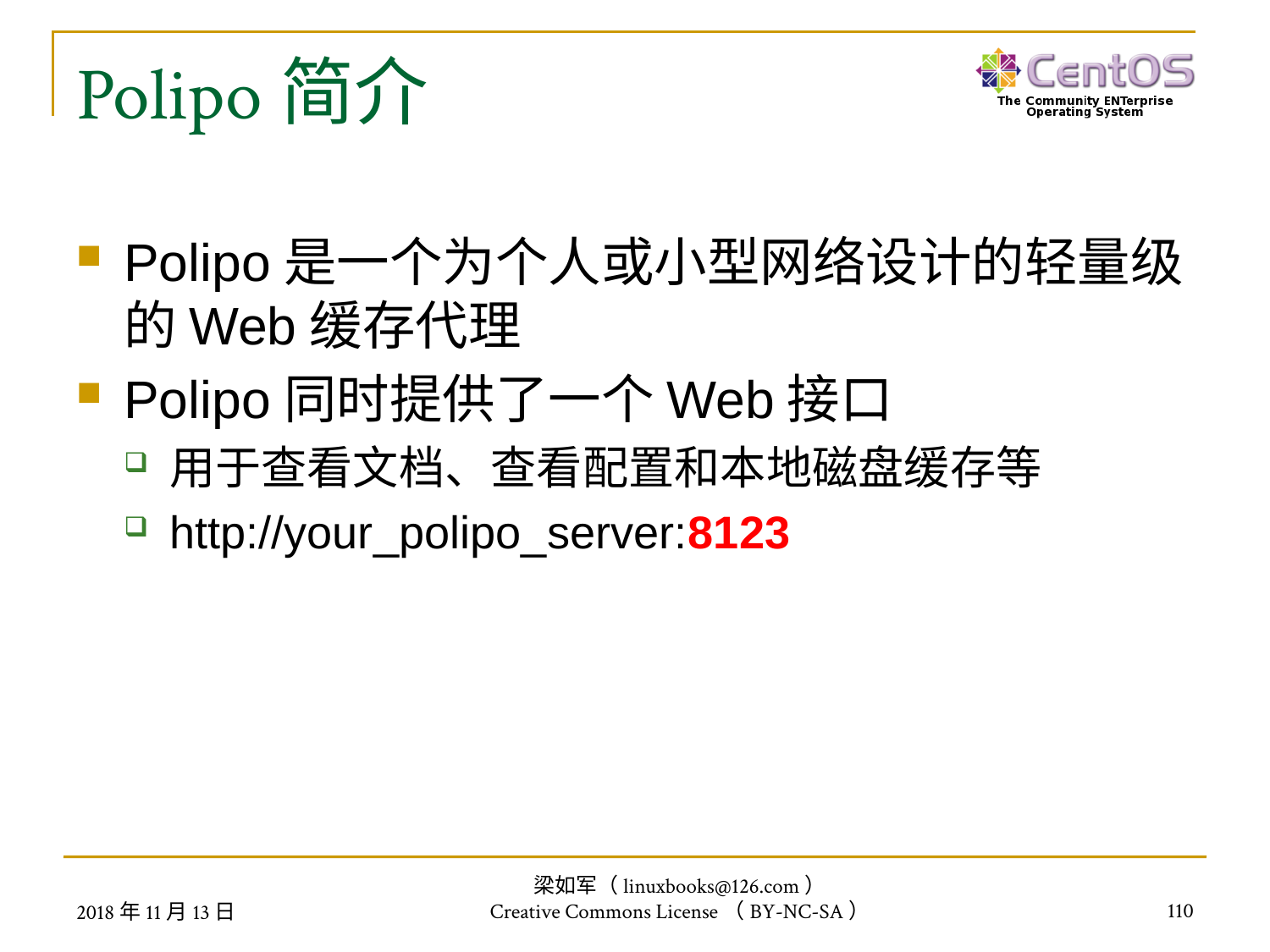

# Polipo简介
Polipo是一个为个人或小型网络设计的轻量级的Web缓存代理
Polipo同时提供了一个Web接口
用于查看文档、查看配置和本地磁盘缓存等
http://your_polipo_server:8123
梁如军（linuxbooks@126.com）
Creative Commons License（BY-NC-SA）
2018年11月13日
110